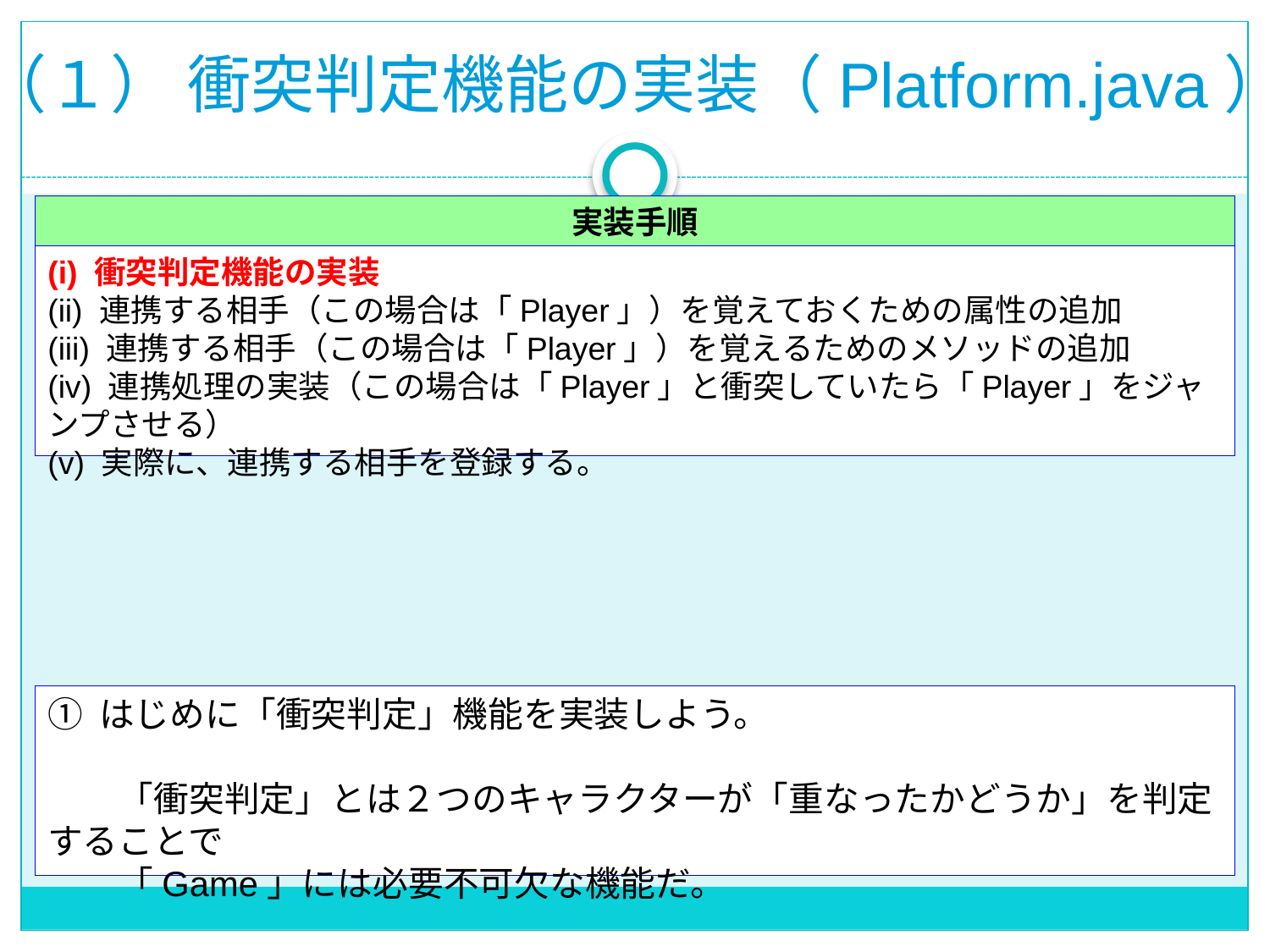

（１） 衝突判定機能の実装（Platform.java）
実装手順
(i) 衝突判定機能の実装
(ii) 連携する相手（この場合は「Player」）を覚えておくための属性の追加
(iii) 連携する相手（この場合は「Player」）を覚えるためのメソッドの追加
(iv) 連携処理の実装（この場合は「Player」と衝突していたら「Player」をジャンプさせる）
(v) 実際に、連携する相手を登録する。

① はじめに「衝突判定」機能を実装しよう。

　　「衝突判定」とは２つのキャラクターが「重なったかどうか」を判定することで
　　「Game」には必要不可欠な機能だ。